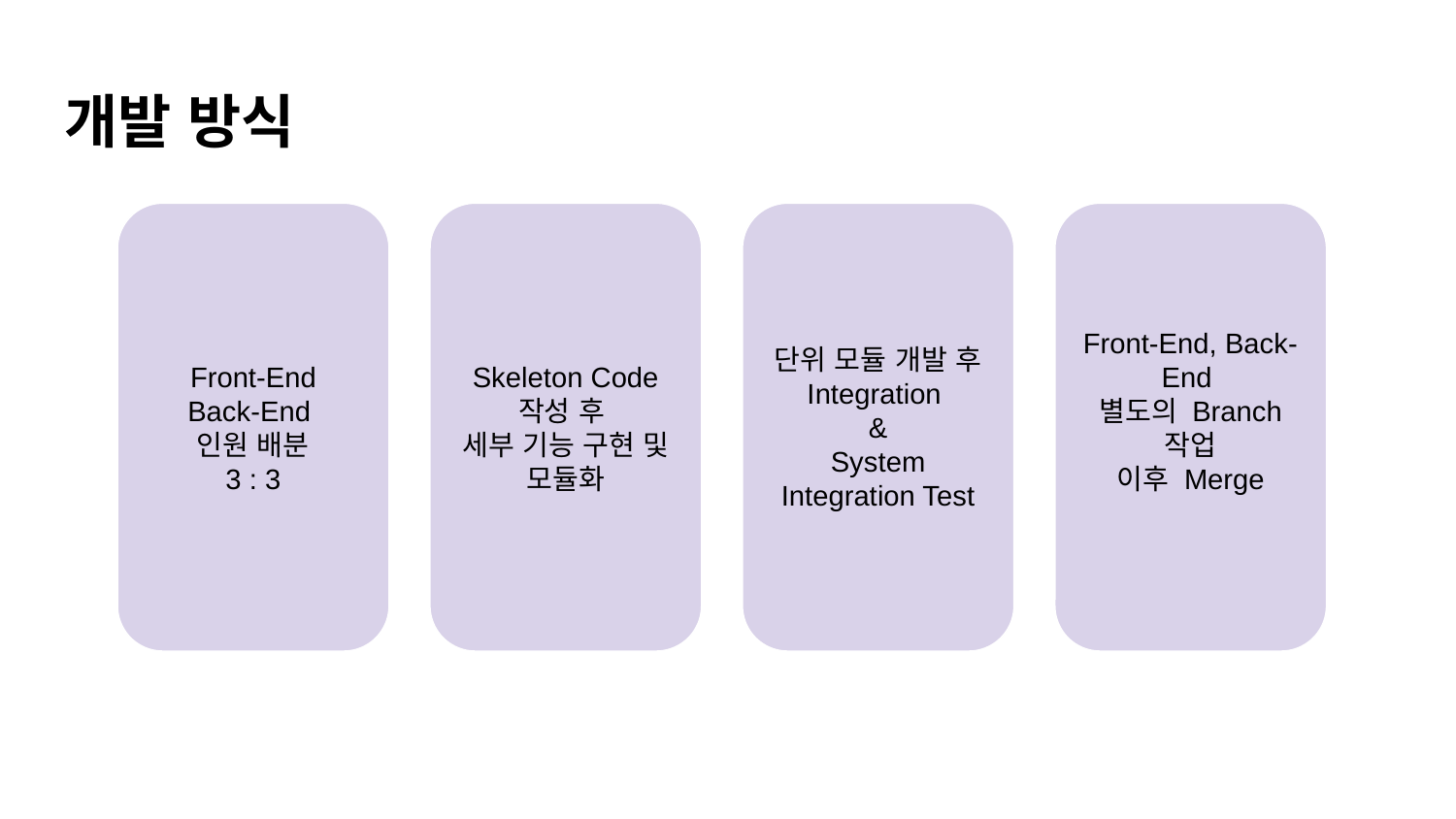

# 개발 방식
Front-End
Back-End
인원 배분
3 : 3
Skeleton Code 작성 후
세부 기능 구현 및 모듈화
단위 모듈 개발 후 Integration
&
System Integration Test
Front-End, Back-End
별도의 Branch 작업
이후 Merge